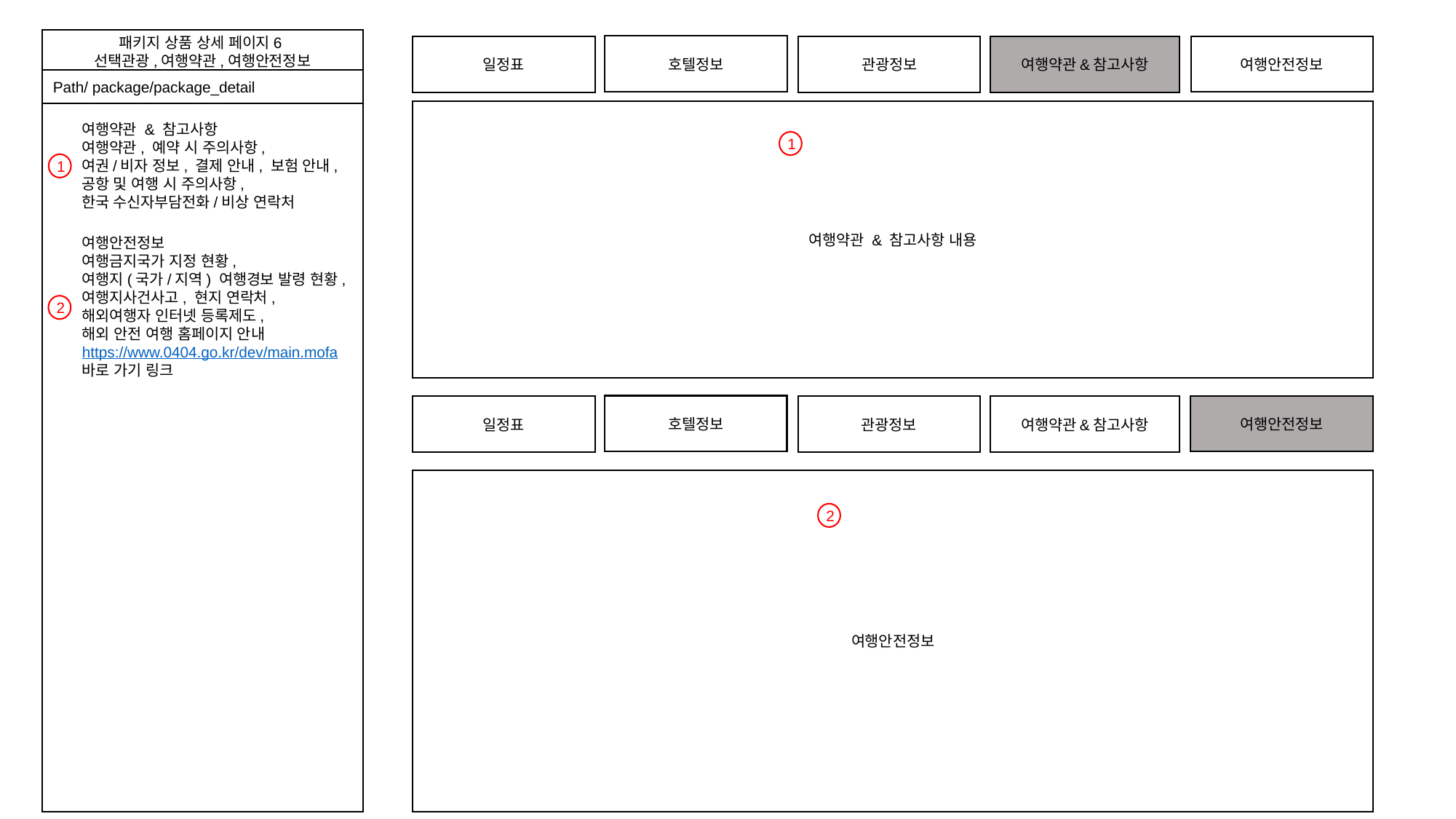

패키지 상품 상세 페이지6
선택관광,여행약관,여행안전정보
호텔정보
여행안전정보
일정표
관광정보
여행약관&참고사항
Path/ package/package_detail

여행약관 & 참고사항 내용
여행약관 & 참고사항
여행약관, 예약 시 주의사항,
여권/비자 정보, 결제 안내, 보험 안내,
공항 및 여행 시 주의사항,
한국 수신자부담전화/비상 연락처
1
1
여행안전정보
여행금지국가 지정 현황,
여행지(국가/지역) 여행경보 발령 현황, 여행지사건사고, 현지 연락처,
해외여행자 인터넷 등록제도,
해외 안전 여행 홈페이지 안내
https://www.0404.go.kr/dev/main.mofa
바로 가기 링크
2
호텔정보
여행안전정보
일정표
관광정보
여행약관&참고사항
여행안전정보
2